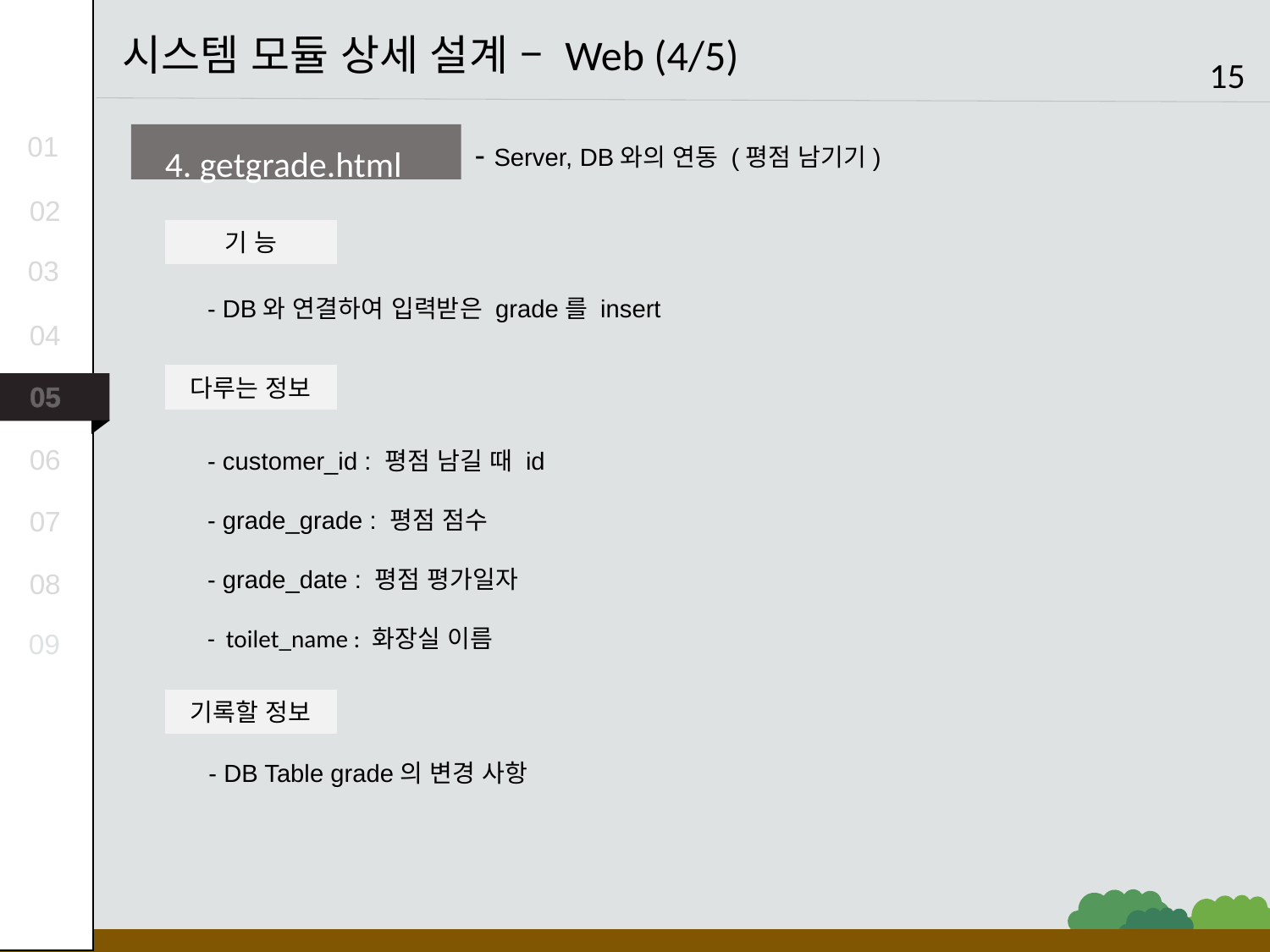

시스템 모듈 상세 설계 – Web (4/5)
15
4. getgrade.html

- Server, DB와의 연동 (평점 남기기)
기 능
- DB와 연결하여 입력받은 grade를 insert
다루는 정보
- customer_id : 평점 남길 때 id
- grade_grade : 평점 점수
- grade_date : 평점 평가일자
-  toilet_name : 화장실 이름
기록할 정보
- DB Table grade의 변경 사항
01
02
03

04
05

06
07
08
09